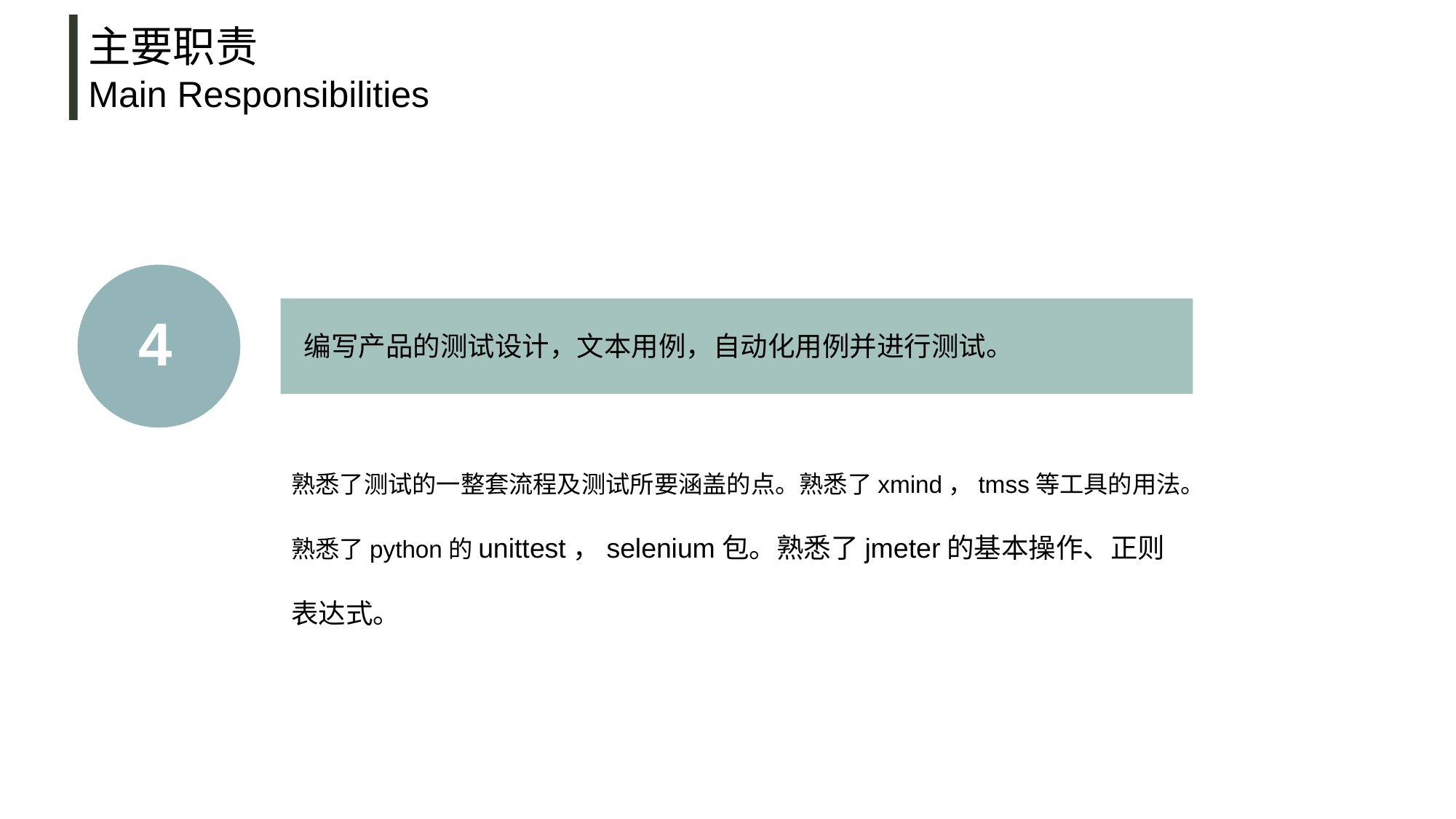

主要职责
Main Responsibilities
 4

编写产品的测试设计，文本用例，自动化用例并进行测试。
熟悉了测试的一整套流程及测试所要涵盖的点。熟悉了xmind，tmss等工具的用法。熟悉了python的unittest，selenium包。熟悉了jmeter的基本操作、正则表达式。